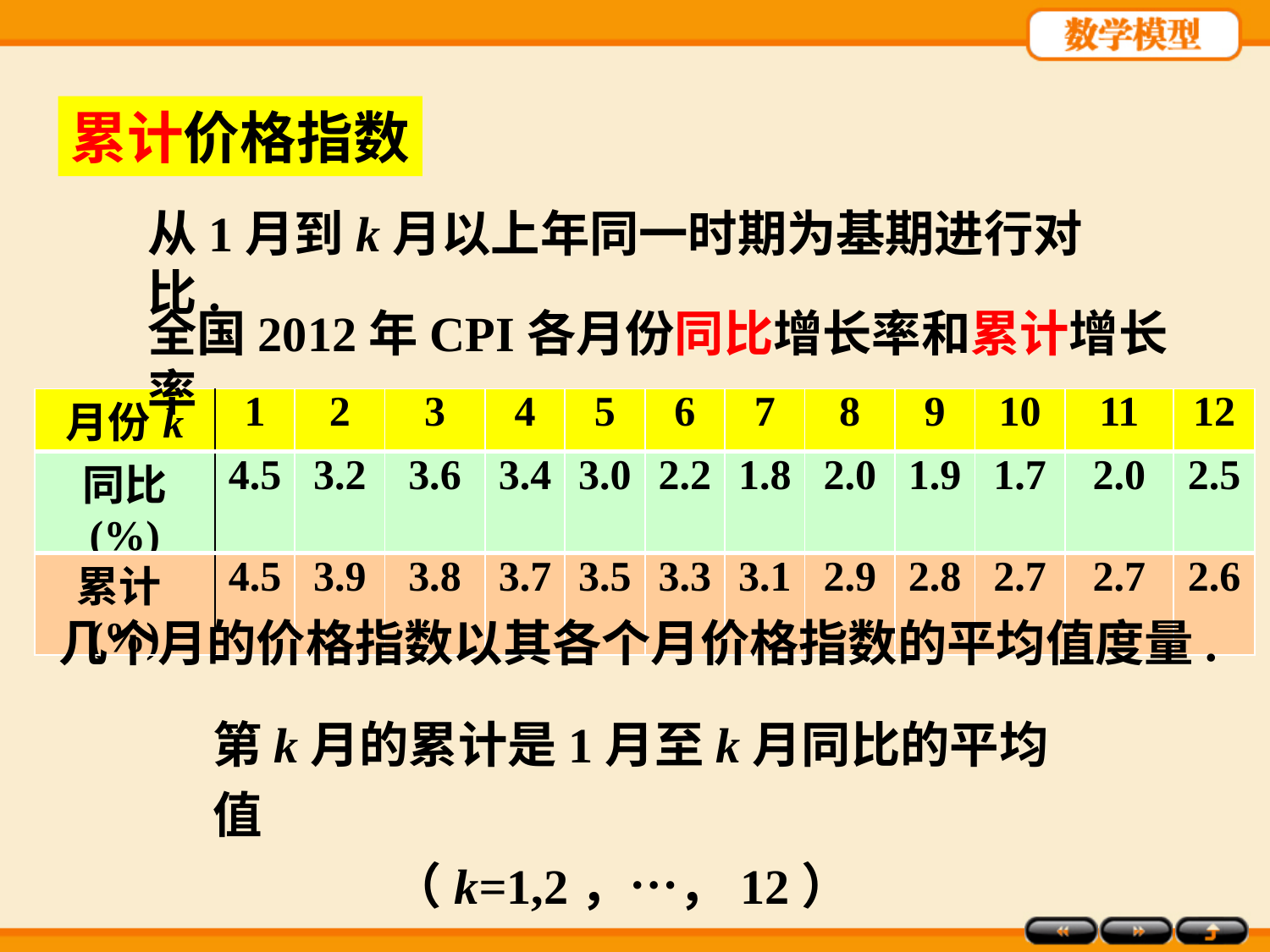

累计价格指数
从1月到k月以上年同一时期为基期进行对比.
全国2012年CPI各月份同比增长率和累计增长率
| 月份k | 1 | 2 | 3 | 4 | 5 | 6 | 7 | 8 | 9 | 10 | 11 | 12 |
| --- | --- | --- | --- | --- | --- | --- | --- | --- | --- | --- | --- | --- |
| 同比 (%) | 4.5 | 3.2 | 3.6 | 3.4 | 3.0 | 2.2 | 1.8 | 2.0 | 1.9 | 1.7 | 2.0 | 2.5 |
| 累计(%) | 4.5 | 3.9 | 3.8 | 3.7 | 3.5 | 3.3 | 3.1 | 2.9 | 2.8 | 2.7 | 2.7 | 2.6 |
几个月的价格指数以其各个月价格指数的平均值度量.
第k月的累计是1月至k月同比的平均值
               （k=1,2，…，12）